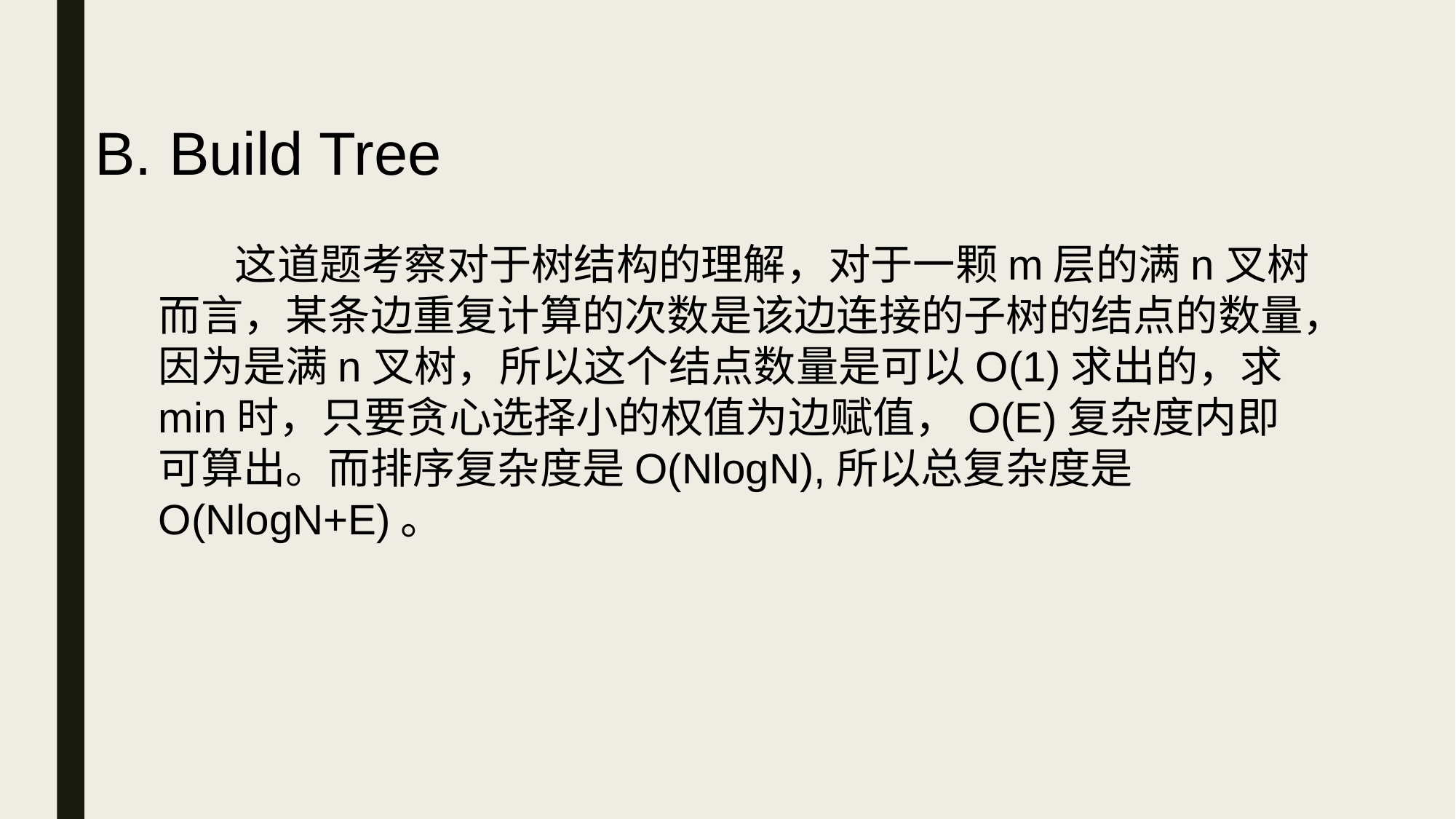

B. Build Tree
       这道题考察对于树结构的理解，对于一颗m层的满n叉树而言，某条边重复计算的次数是该边连接的子树的结点的数量，因为是满n叉树，所以这个结点数量是可以O(1)求出的，求min时，只要贪心选择小的权值为边赋值，O(E)复杂度内即可算出。而排序复杂度是O(NlogN),所以总复杂度是O(NlogN+E)。